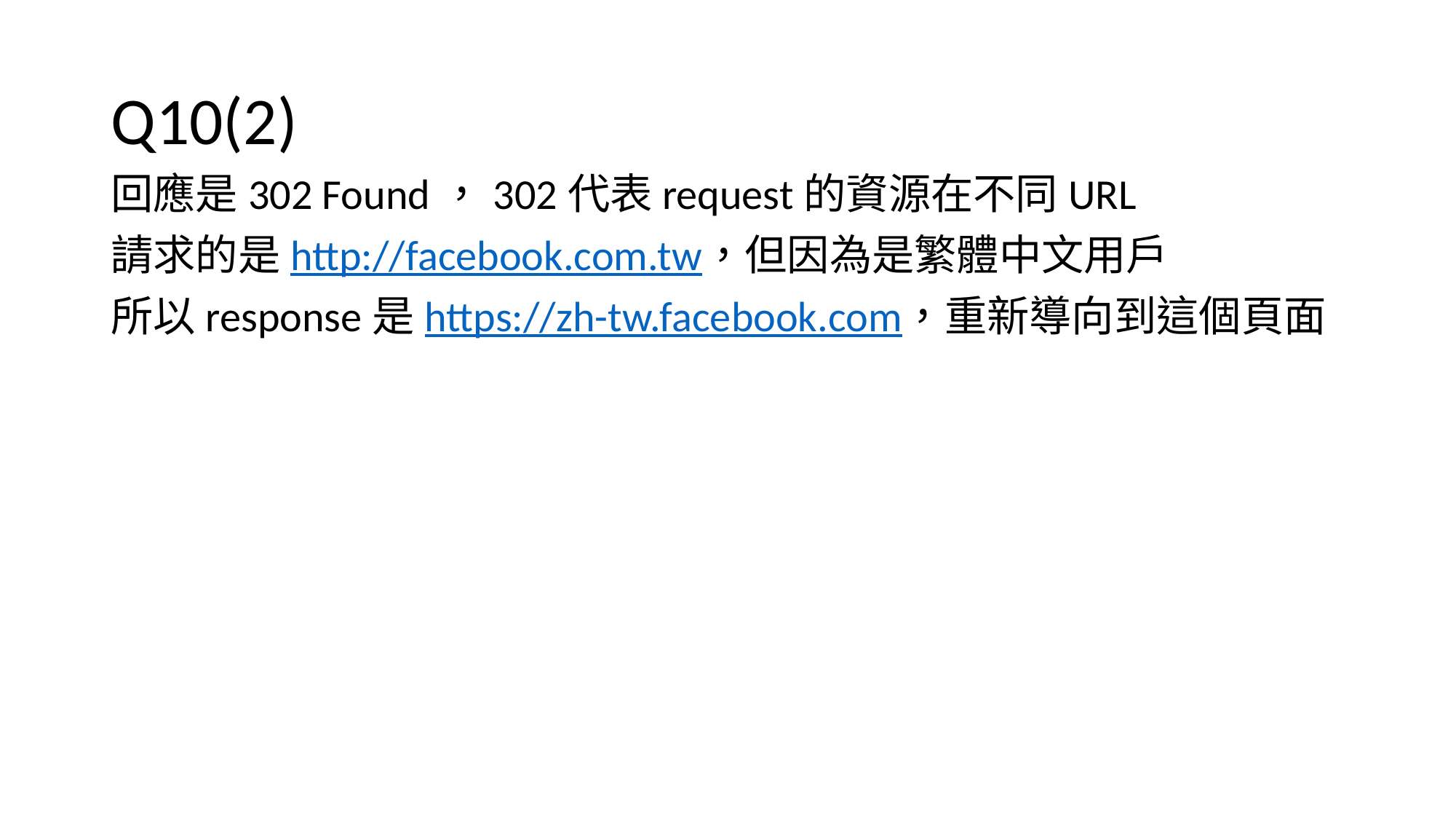

# Q10(2)
回應是302 Found，302代表request的資源在不同URL
請求的是http://facebook.com.tw，但因為是繁體中文用戶
所以response是https://zh-tw.facebook.com，重新導向到這個頁面